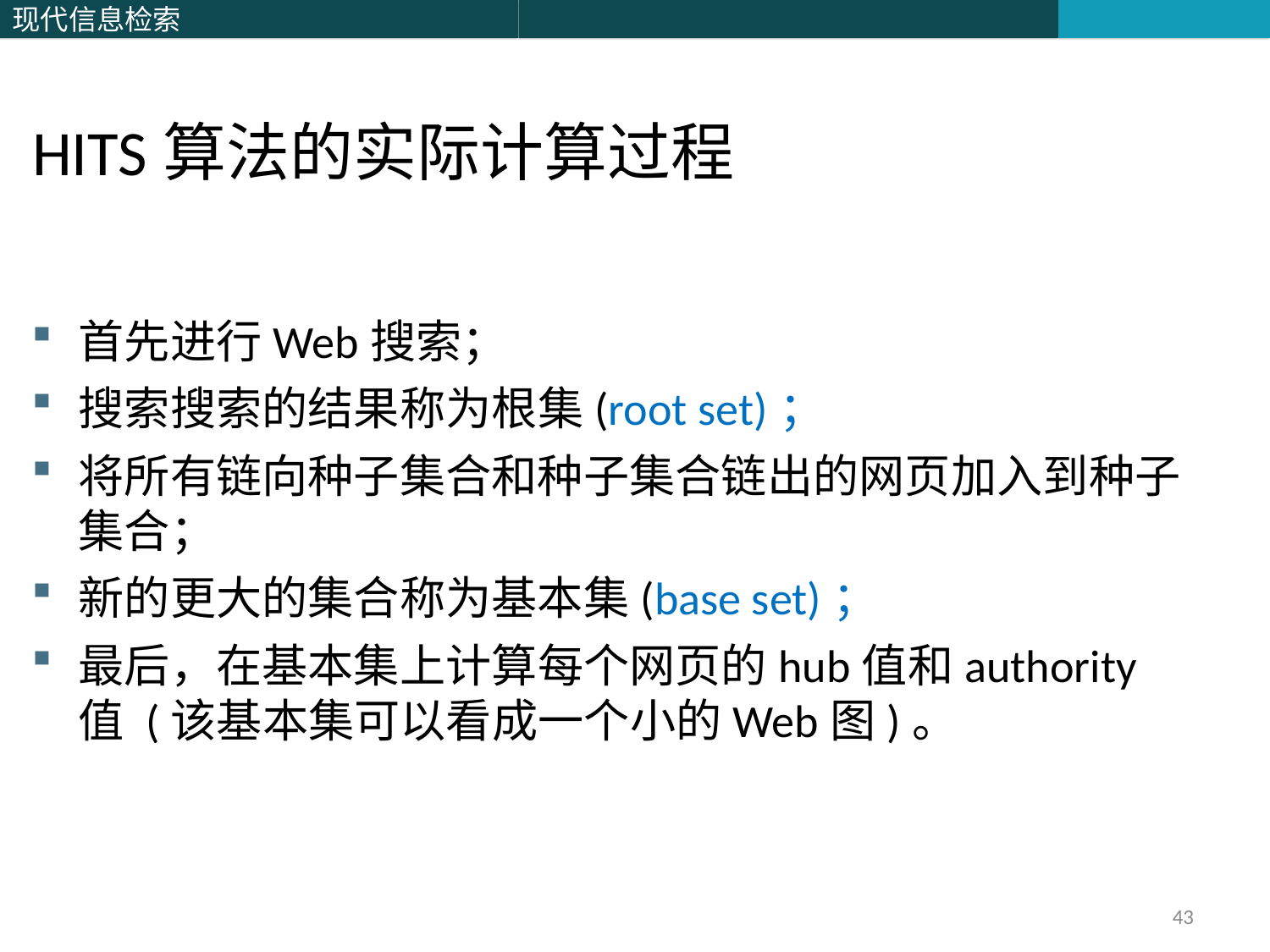

HITS算法的实际计算过程

首先进行Web搜索；
搜索搜索的结果称为根集(root set)；
将所有链向种子集合和种子集合链出的网页加入到种子集合；
新的更大的集合称为基本集(base set)；
最后，在基本集上计算每个网页的hub值和authority值 (该基本集可以看成一个小的Web图)。

43